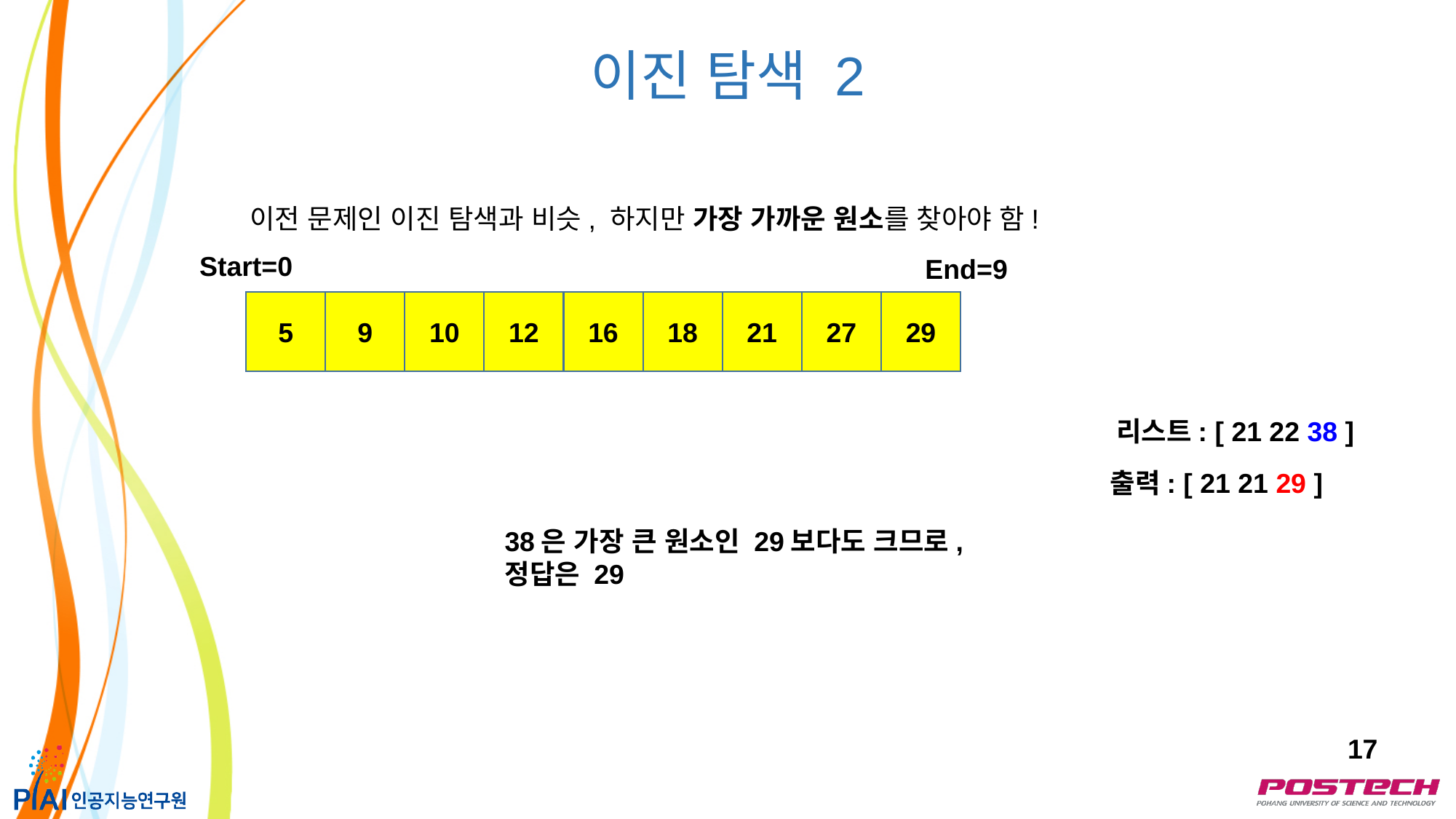

이진 탐색 2

이전 문제인 이진 탐색과 비슷, 하지만 가장 가까운 원소를 찾아야 함!
Start=0
End=9
5
9
10
12
16
18
21
27
29

리스트: [ 21 22 38 ]
출력: [ 21 21 29 ]
38은 가장 큰 원소인 29보다도 크므로,
정답은 29